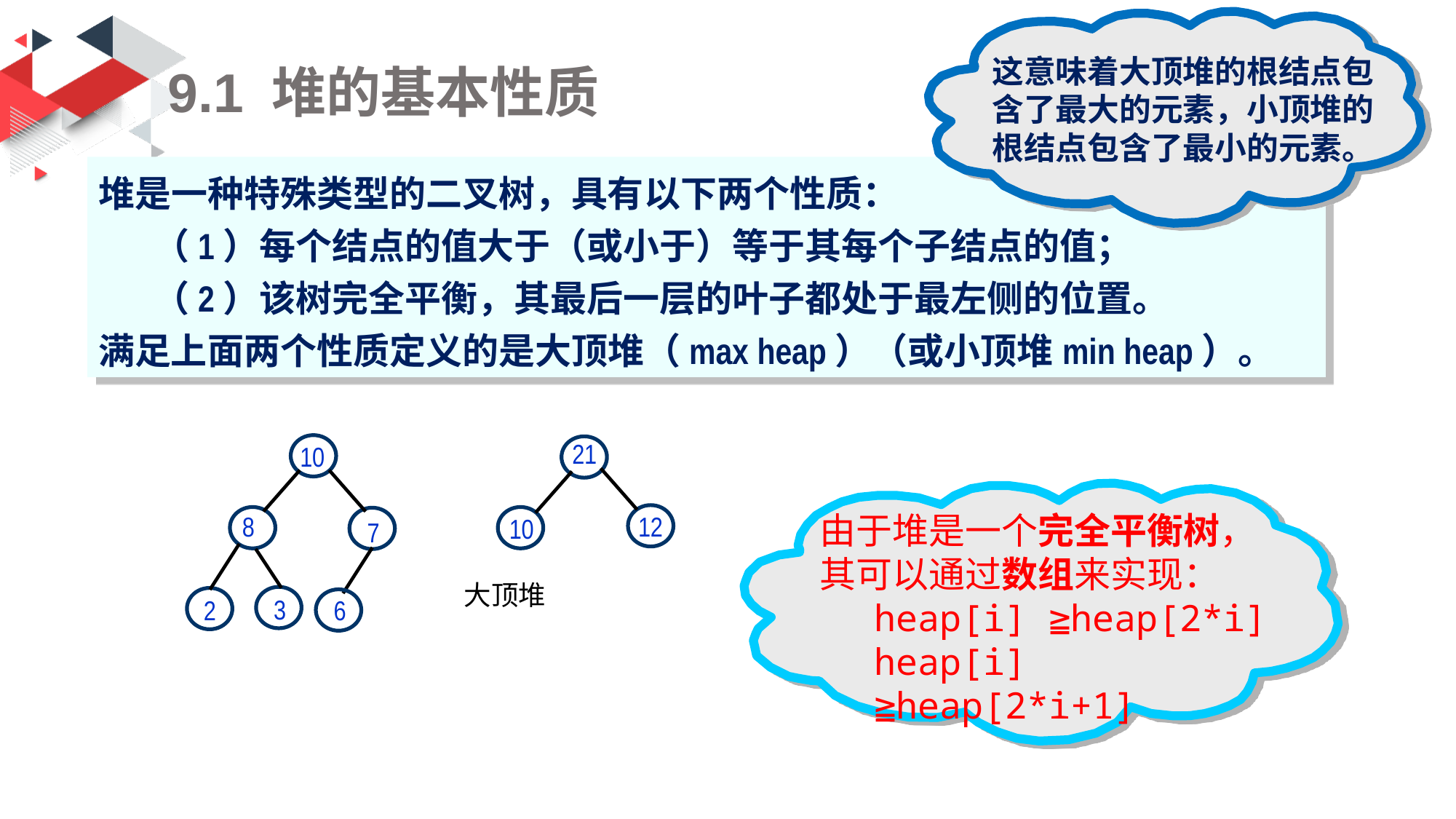

这意味着大顶堆的根结点包含了最大的元素，小顶堆的根结点包含了最小的元素。
# 9.1 堆的基本性质
堆是一种特殊类型的二叉树，具有以下两个性质：
（1）每个结点的值大于（或小于）等于其每个子结点的值；
（2）该树完全平衡，其最后一层的叶子都处于最左侧的位置。
满足上面两个性质定义的是大顶堆（max heap）（或小顶堆min heap）。
21
10

12
8

10

7

大顶堆

3

2
6

由于堆是一个完全平衡树，其可以通过数组来实现：
heap[i] ≧heap[2*i]
heap[i] ≧heap[2*i+1]